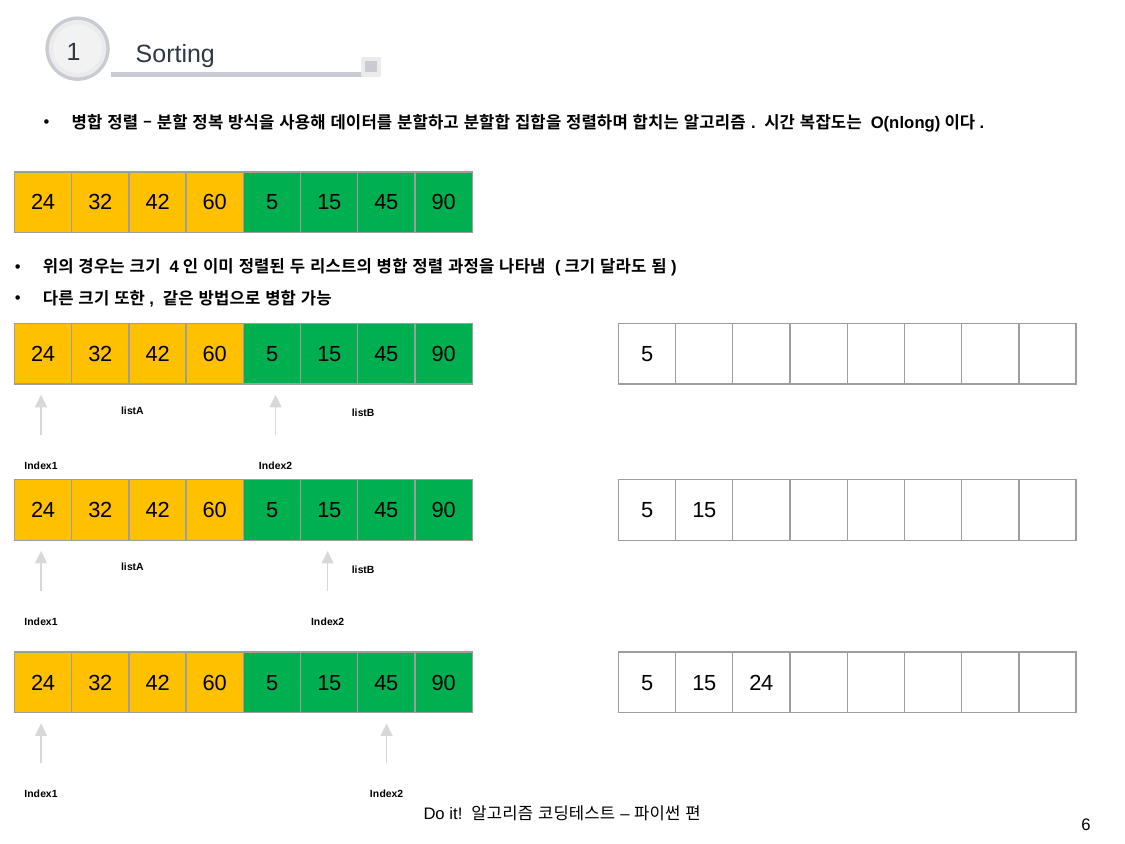

1
Sorting

병합 정렬 – 분할 정복 방식을 사용해 데이터를 분할하고 분할합 집합을 정렬하며 합치는 알고리즘. 시간 복잡도는 O(nlong)이다.
| 24 | 32 | 42 | 60 | 5 | 15 | 45 | 90 |
| --- | --- | --- | --- | --- | --- | --- | --- |
위의 경우는 크기 4인 이미 정렬된 두 리스트의 병합 정렬 과정을 나타냄 (크기 달라도 됨)
다른 크기 또한, 같은 방법으로 병합 가능
| 24 | 32 | 42 | 60 | 5 | 15 | 45 | 90 |
| --- | --- | --- | --- | --- | --- | --- | --- |
| 5 |  |  |  |  |  |  |  |
| --- | --- | --- | --- | --- | --- | --- | --- |
listA
listB
Index1
Index2
| 24 | 32 | 42 | 60 | 5 | 15 | 45 | 90 |
| --- | --- | --- | --- | --- | --- | --- | --- |
| 5 | 15 |  |  |  |  |  |  |
| --- | --- | --- | --- | --- | --- | --- | --- |
listA
listB
Index1
Index2
| 24 | 32 | 42 | 60 | 5 | 15 | 45 | 90 |
| --- | --- | --- | --- | --- | --- | --- | --- |
| 5 | 15 | 24 |  |  |  |  |  |
| --- | --- | --- | --- | --- | --- | --- | --- |
Index1
Index2
Do it! 알고리즘 코딩테스트 – 파이썬 편
6
각 list의 첫번째 원소에 index를 위치
listA[index1]와 listB[index2] 값을 비교하여 작은 값을 새로운 리스트에 할당하고 작은 값에 해당하는 index +=1
상기의 과정 반복